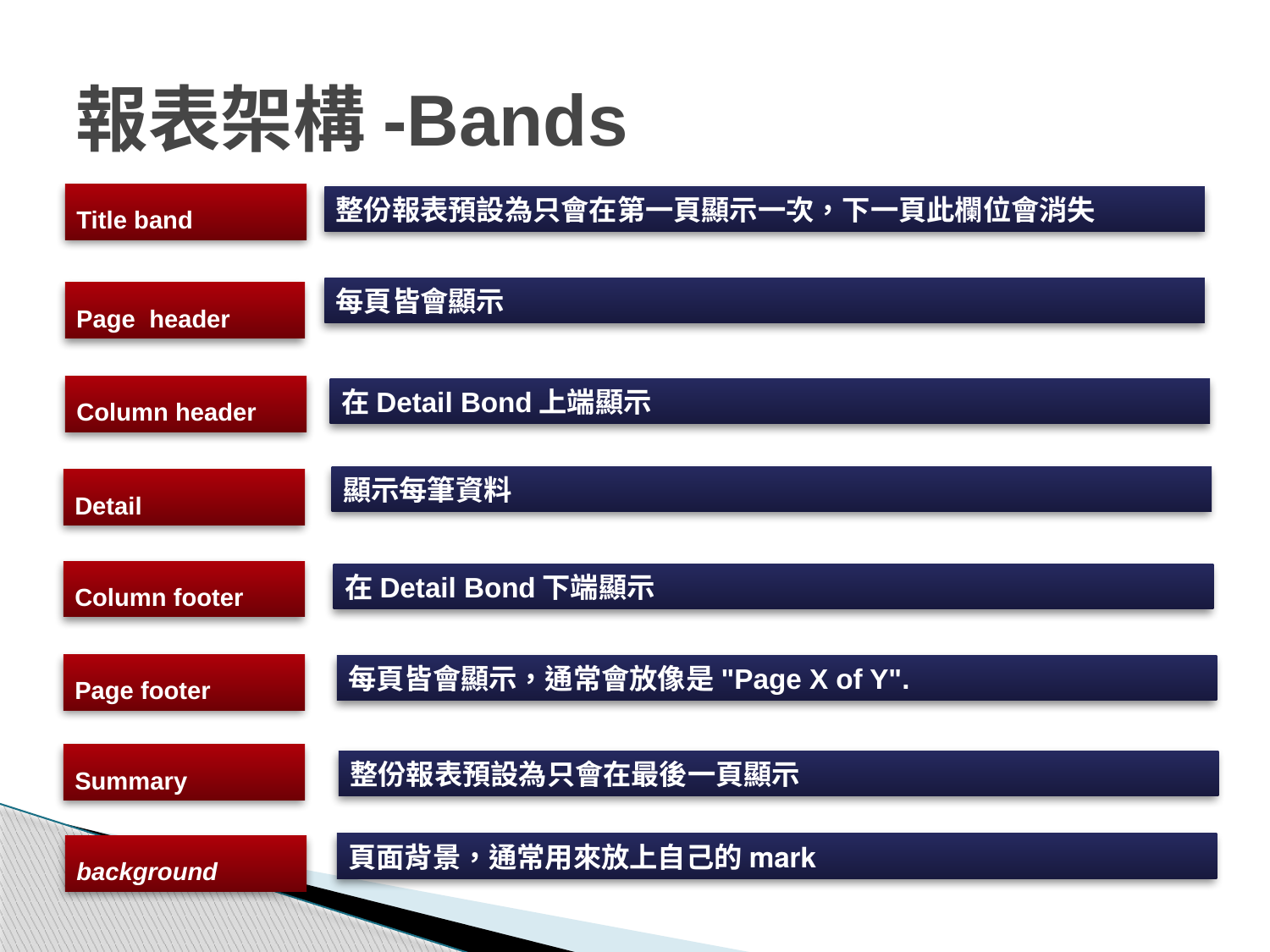

# 報表架構-Bands
整份報表預設為只會在第一頁顯示一次，下一頁此欄位會消失
Title band

每頁皆會顯示
Page  header
在Detail Bond上端顯示
Column header
顯示每筆資料
Detail
在Detail Bond下端顯示
Column footer
每頁皆會顯示，通常會放像是"Page X of Y".
Page footer
Summary
整份報表預設為只會在最後一頁顯示
頁面背景，通常用來放上自己的mark
background